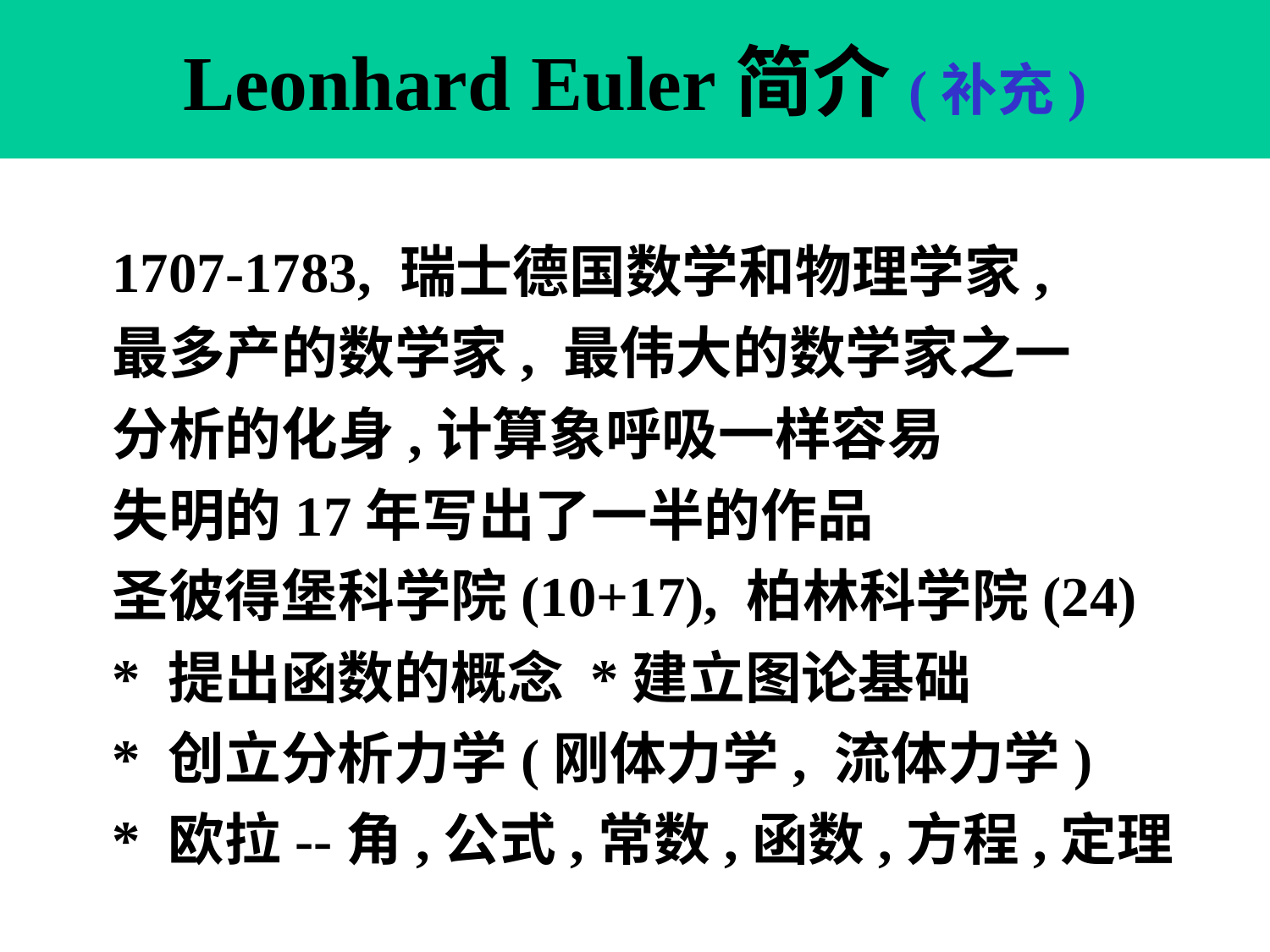

# Leonhard Euler简介(补充)
1707-1783, 瑞士德国数学和物理学家,
最多产的数学家, 最伟大的数学家之一
分析的化身,计算象呼吸一样容易
失明的17年写出了一半的作品
圣彼得堡科学院(10+17), 柏林科学院(24)
* 提出函数的概念 *建立图论基础
* 创立分析力学(刚体力学, 流体力学)
* 欧拉--角,公式,常数,函数,方程,定理